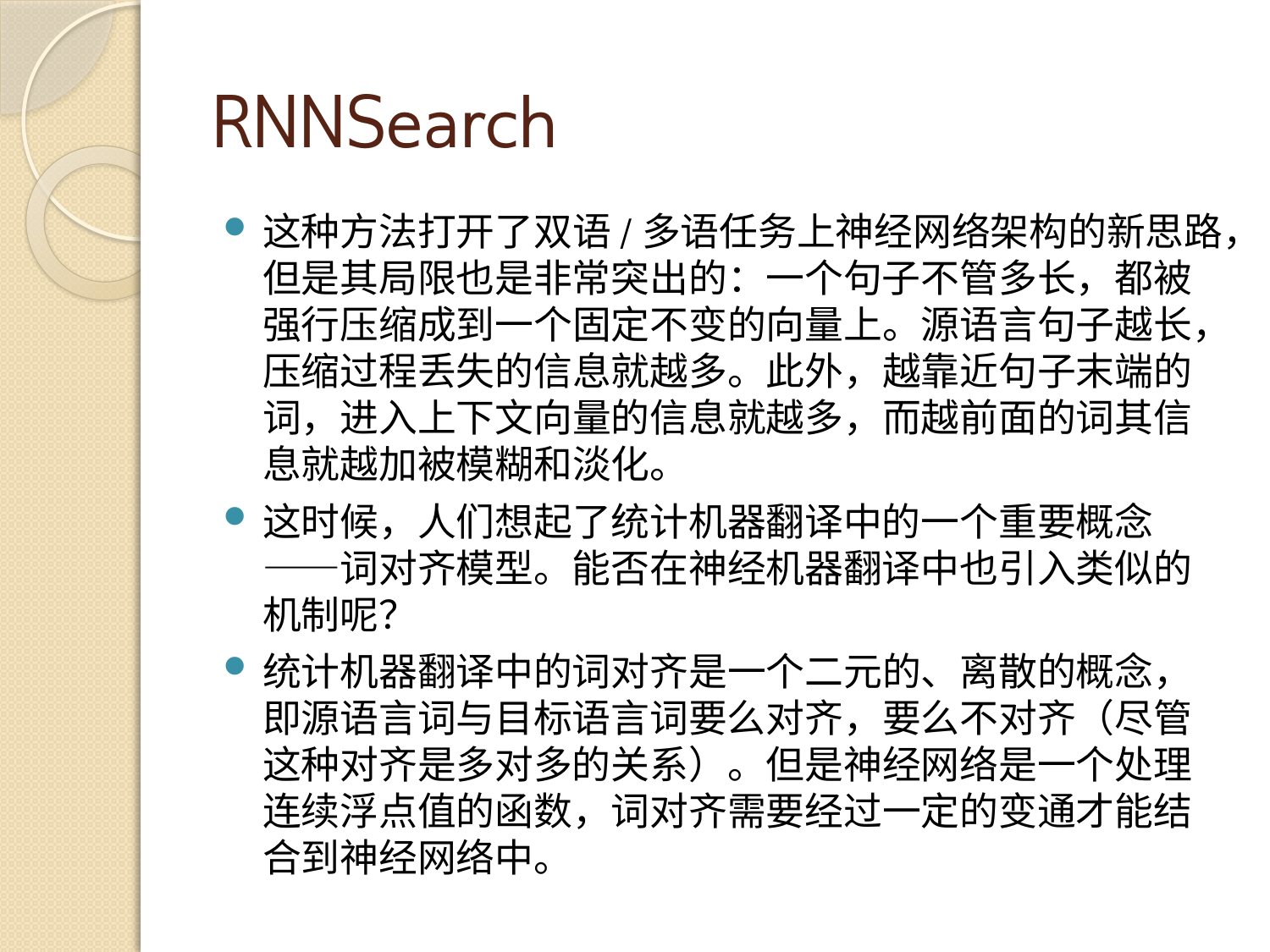

# RNNSearch
这种方法打开了双语/多语任务上神经网络架构的新思路，但是其局限也是非常突出的：一个句子不管多长，都被强行压缩成到一个固定不变的向量上。源语言句子越长，压缩过程丢失的信息就越多。此外，越靠近句子末端的词，进入上下文向量的信息就越多，而越前面的词其信息就越加被模糊和淡化。
这时候，人们想起了统计机器翻译中的一个重要概念——词对齐模型。能否在神经机器翻译中也引入类似的机制呢？
统计机器翻译中的词对齐是一个二元的、离散的概念，即源语言词与目标语言词要么对齐，要么不对齐（尽管这种对齐是多对多的关系）。但是神经网络是一个处理连续浮点值的函数，词对齐需要经过一定的变通才能结合到神经网络中。